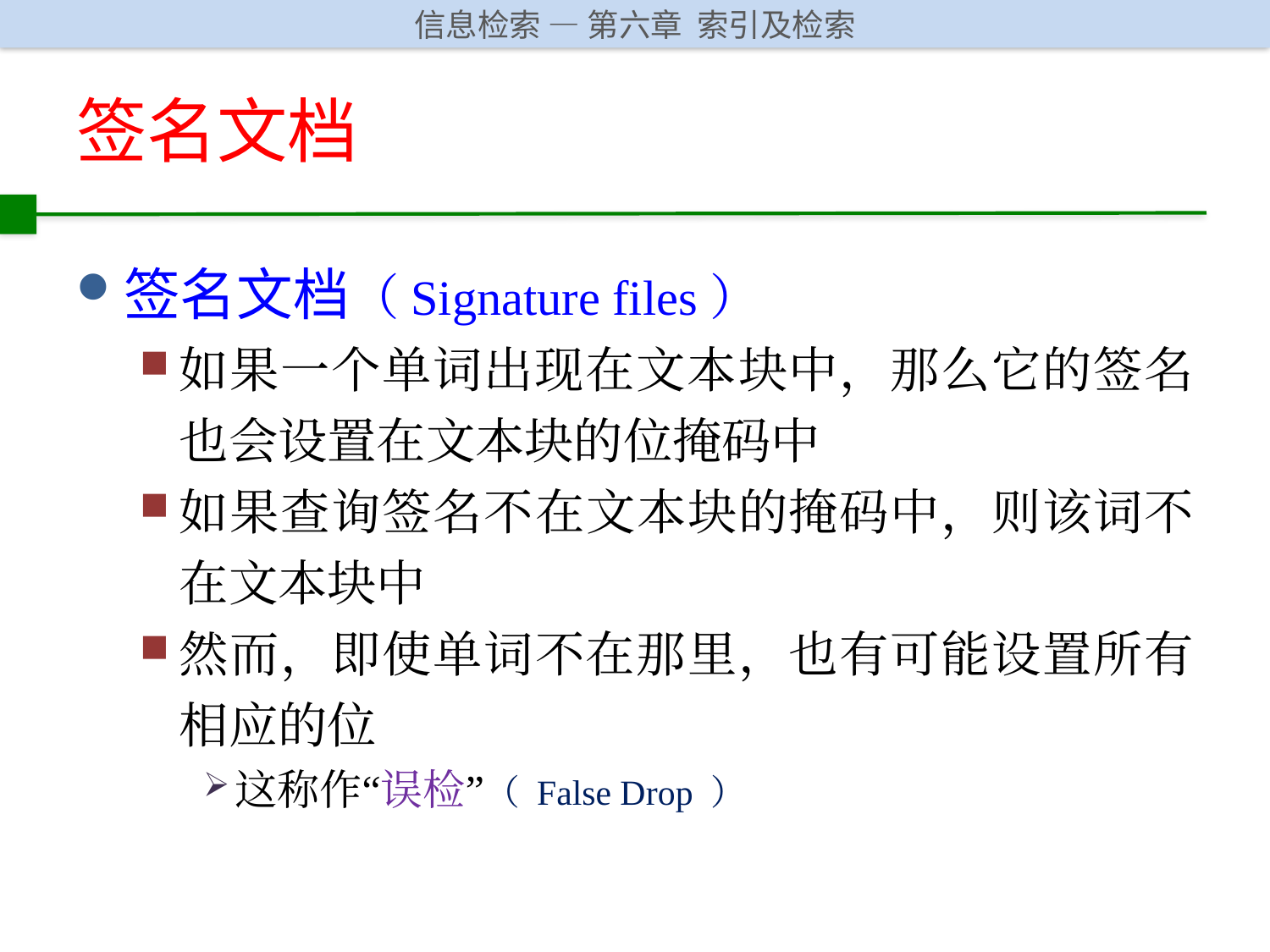

# 签名文档
签名文档（Signature files）
如果一个单词出现在文本块中，那么它的签名也会设置在文本块的位掩码中
如果查询签名不在文本块的掩码中，则该词不在文本块中
然而，即使单词不在那里，也有可能设置所有相应的位
这称作“误检”（ False Drop ）